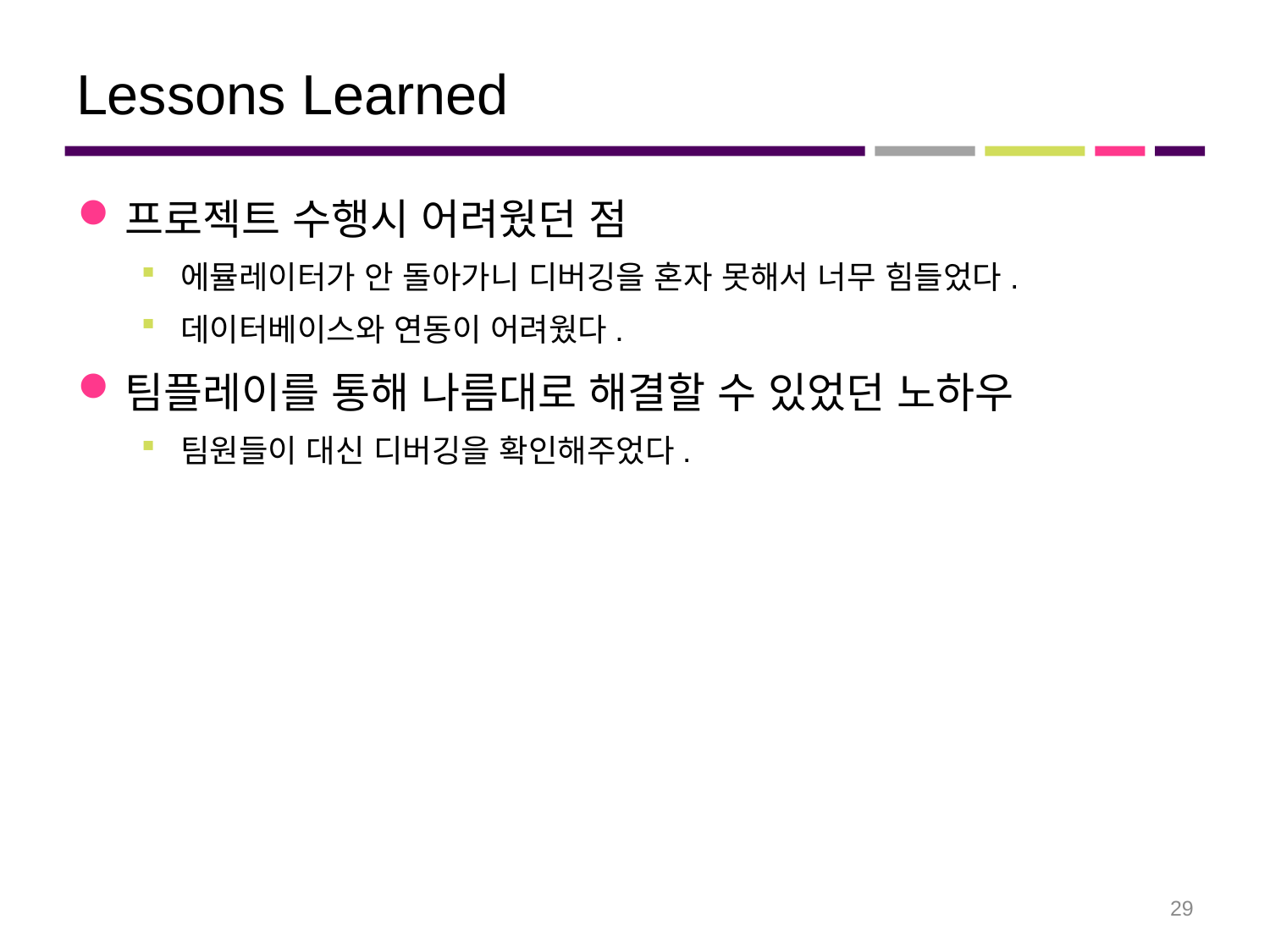

# Lessons Learned
프로젝트 수행시 어려웠던 점
에뮬레이터가 안 돌아가니 디버깅을 혼자 못해서 너무 힘들었다.
데이터베이스와 연동이 어려웠다.
팀플레이를 통해 나름대로 해결할 수 있었던 노하우
팀원들이 대신 디버깅을 확인해주었다.

29